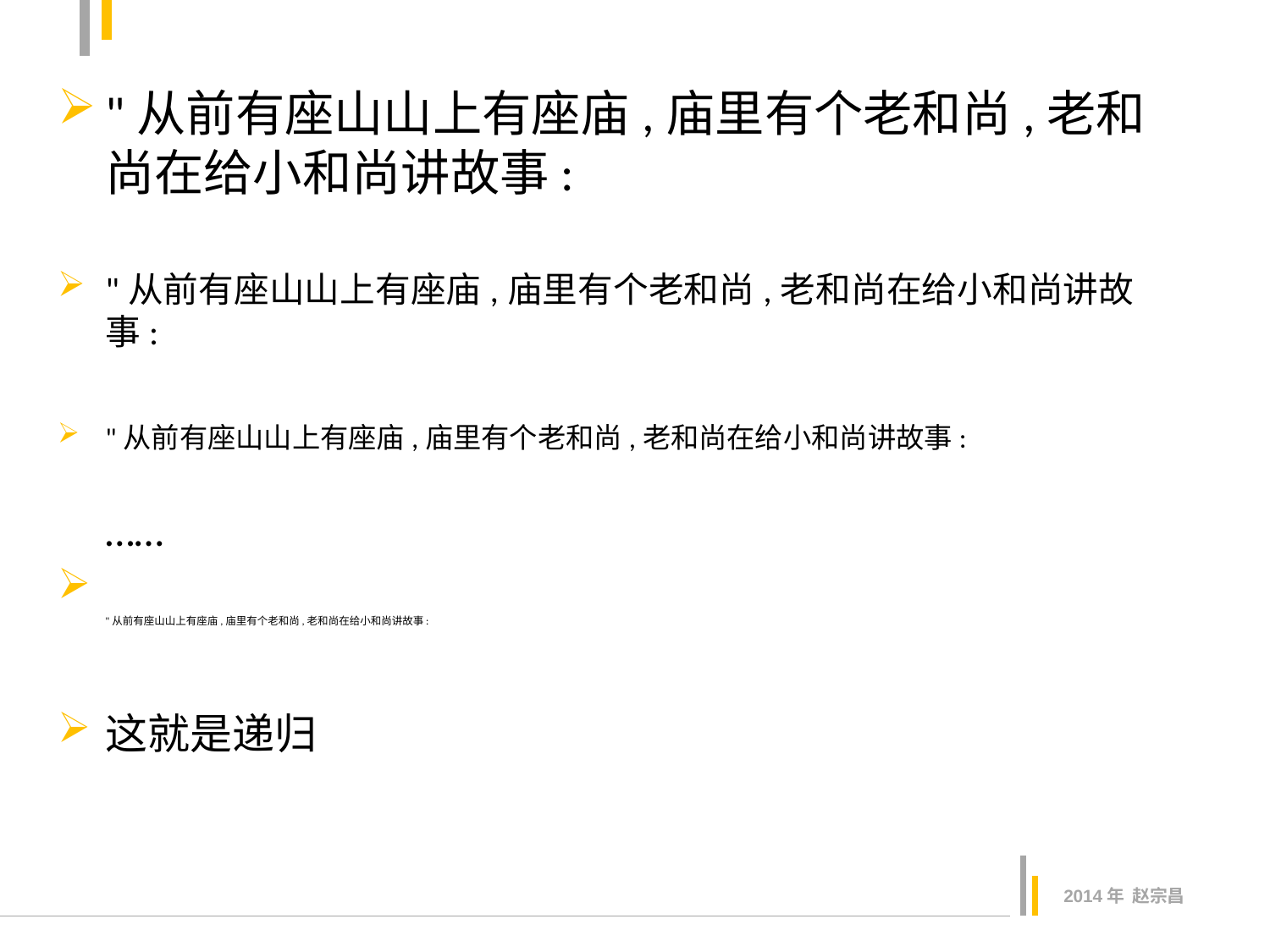

"从前有座山山上有座庙,庙里有个老和尚,老和尚在给小和尚讲故事:
"从前有座山山上有座庙,庙里有个老和尚,老和尚在给小和尚讲故事:

"从前有座山山上有座庙,庙里有个老和尚,老和尚在给小和尚讲故事:
……
"从前有座山山上有座庙,庙里有个老和尚,老和尚在给小和尚讲故事:

这就是递归